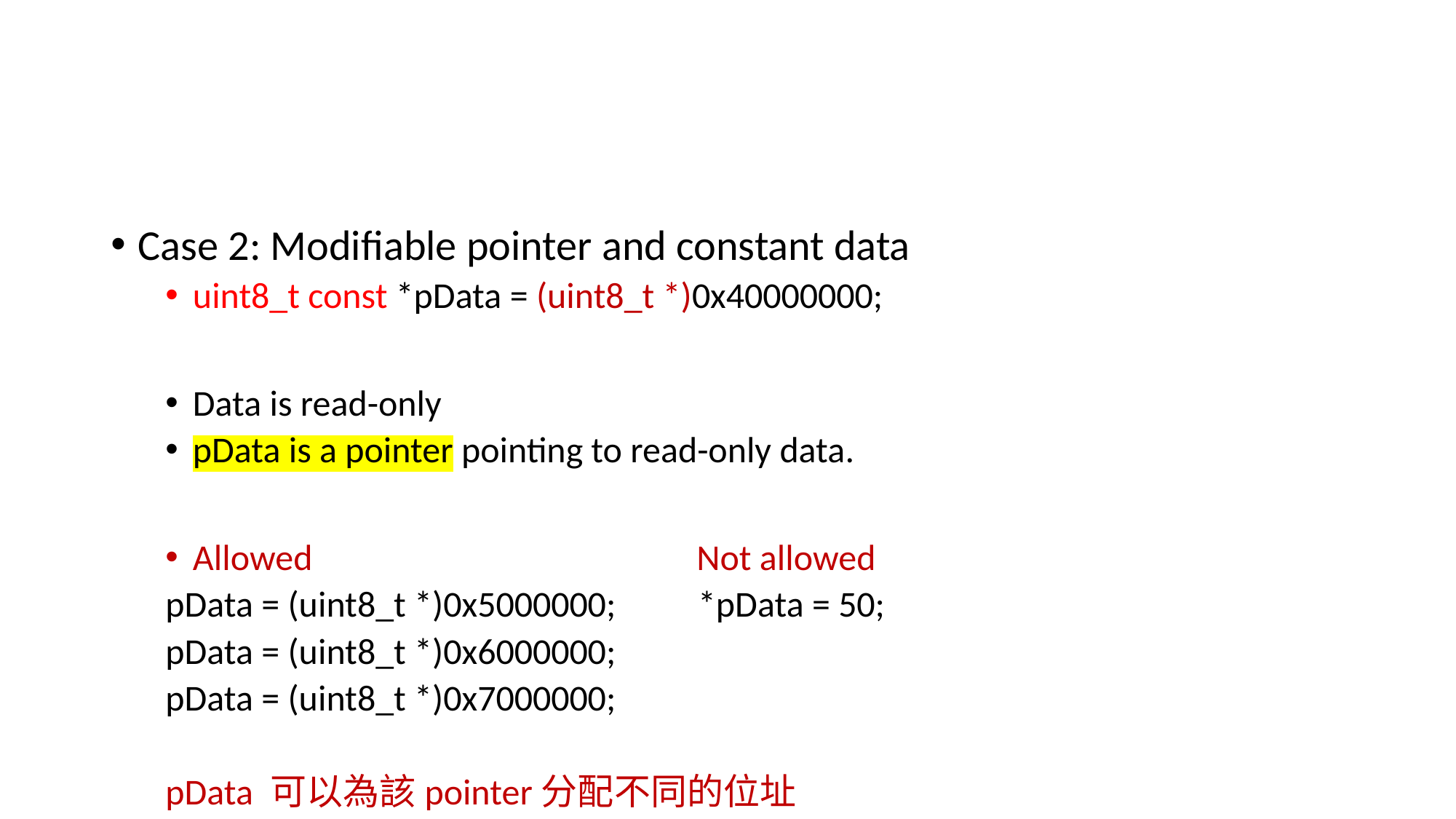

#
Case 2: Modifiable pointer and constant data
uint8_t const *pData = (uint8_t *)0x40000000;

Data is read-only
pData is a pointer pointing to read-only data.

Allowed                                               Not allowed
pData = (uint8_t *)0x5000000;          *pData = 50;
pData = (uint8_t *)0x6000000;
pData = (uint8_t *)0x7000000;

pData 可以為該pointer分配不同的位址